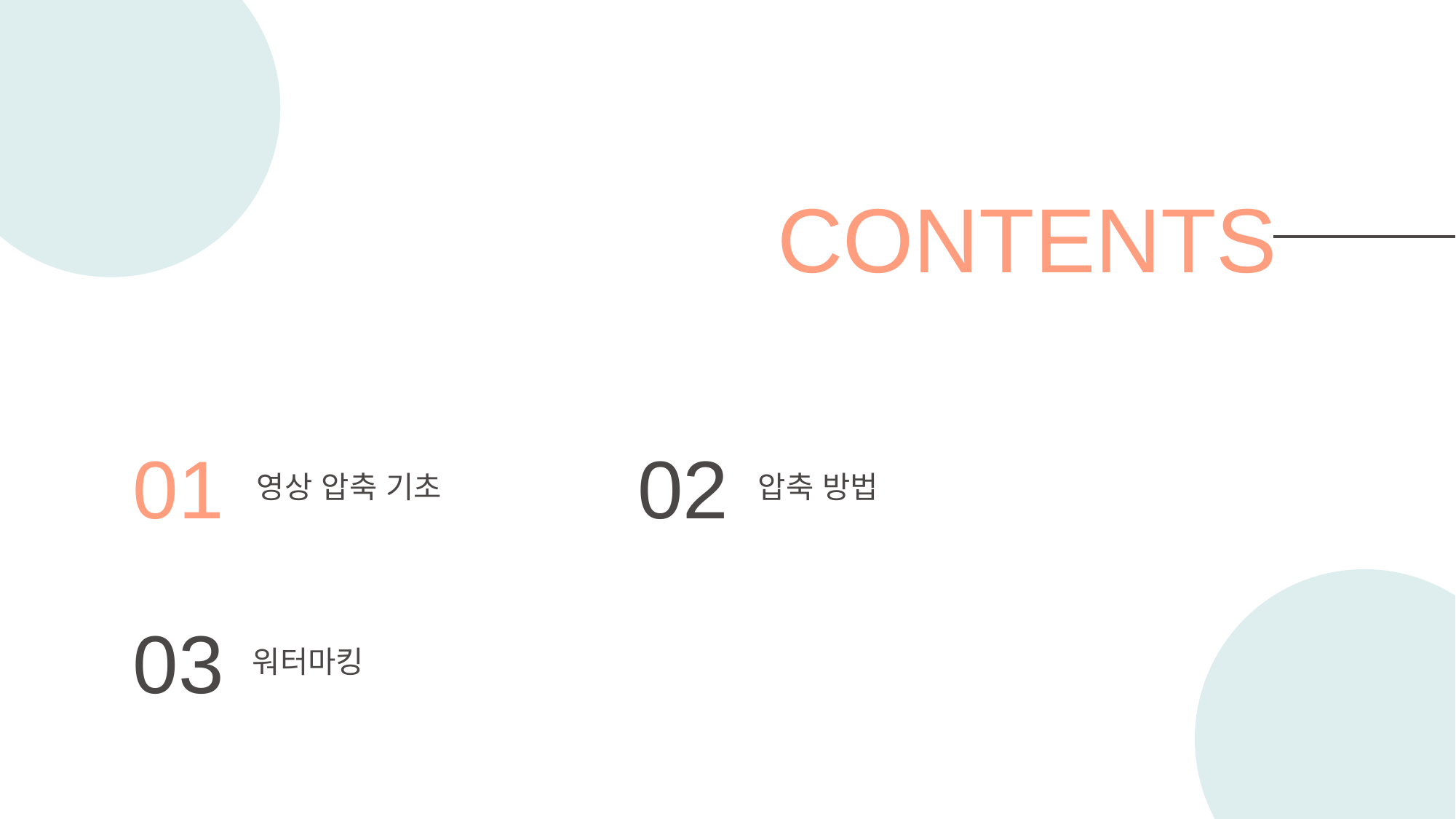

CONTENTS
01
영상 압축 기초
02
압축 방법
03
워터마킹